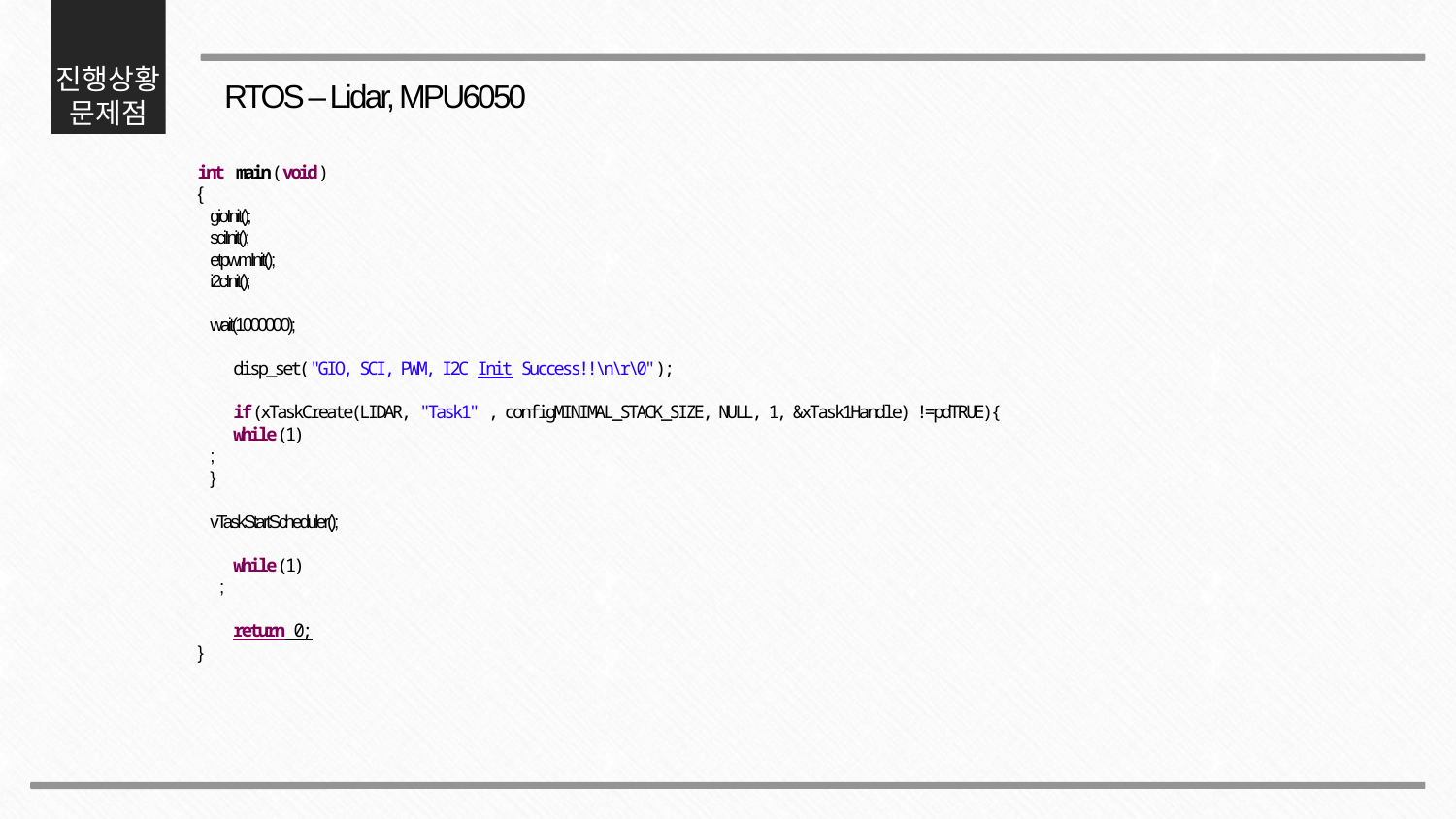

진행상황
문제점

RTOS – Lidar, MPU6050
int main(void)
{
    gioInit();
    sciInit();
    etpwmInit();
    i2cInit();

    wait(1000000);

    disp_set("GIO, SCI, PWM, I2C Init Success!!\n\r\0");

    if(xTaskCreate(LIDAR, "Task1" , configMINIMAL_STACK_SIZE, NULL, 1, &xTask1Handle) !=pdTRUE){
    while(1)
    ;
    }

    vTaskStartScheduler();

    while(1)
        ;

    return 0;
}